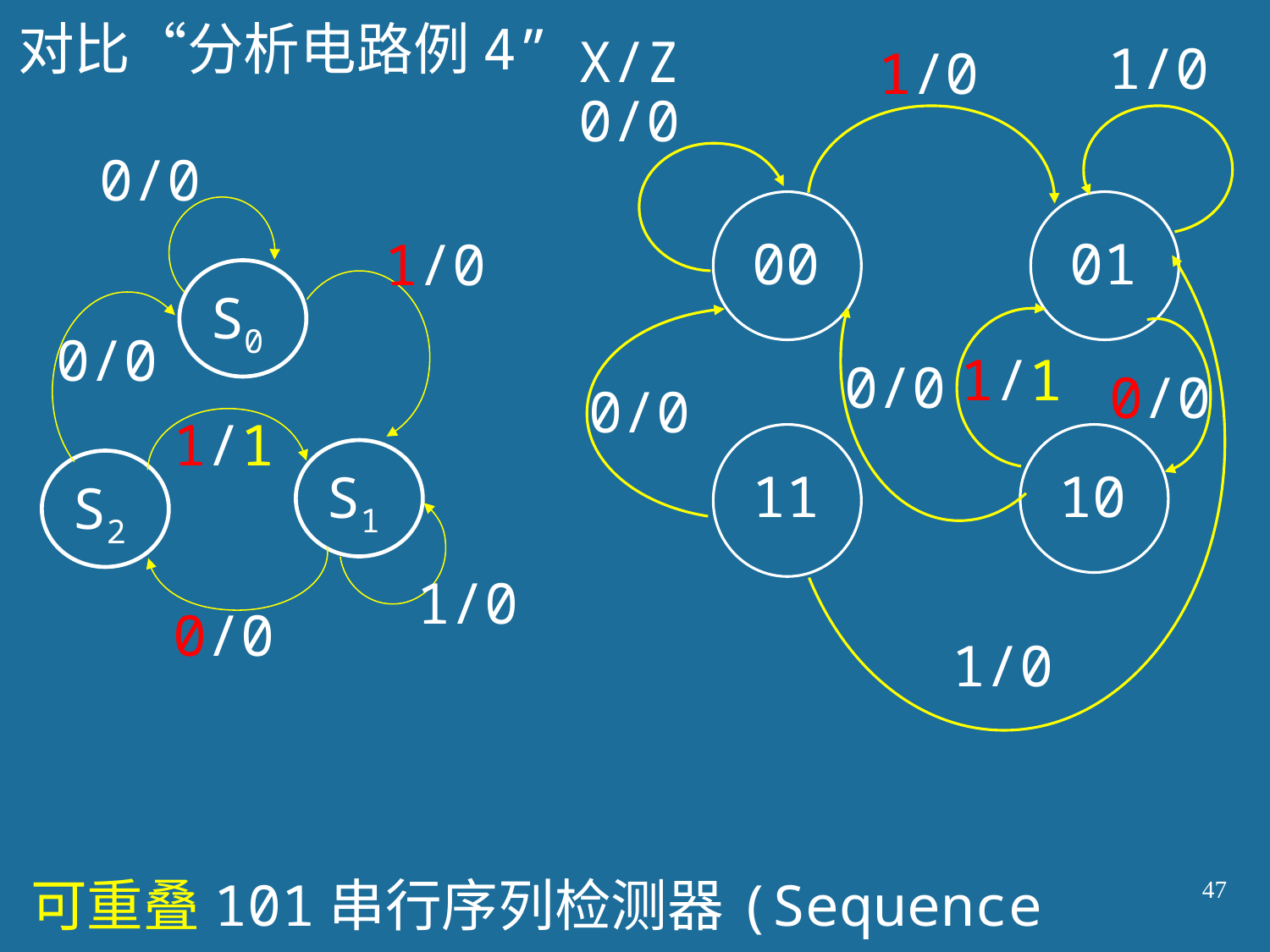

对比“分析电路例4”
X/Z
0/0

1/0

1/0

0/0

00
01
1/0

1/0

S0

0/0

1/1

0/0
0/0

0/0
1/1

11
10
S1
S2

1/0
0/0
可重叠101串行序列检测器(Sequence Detector)
47